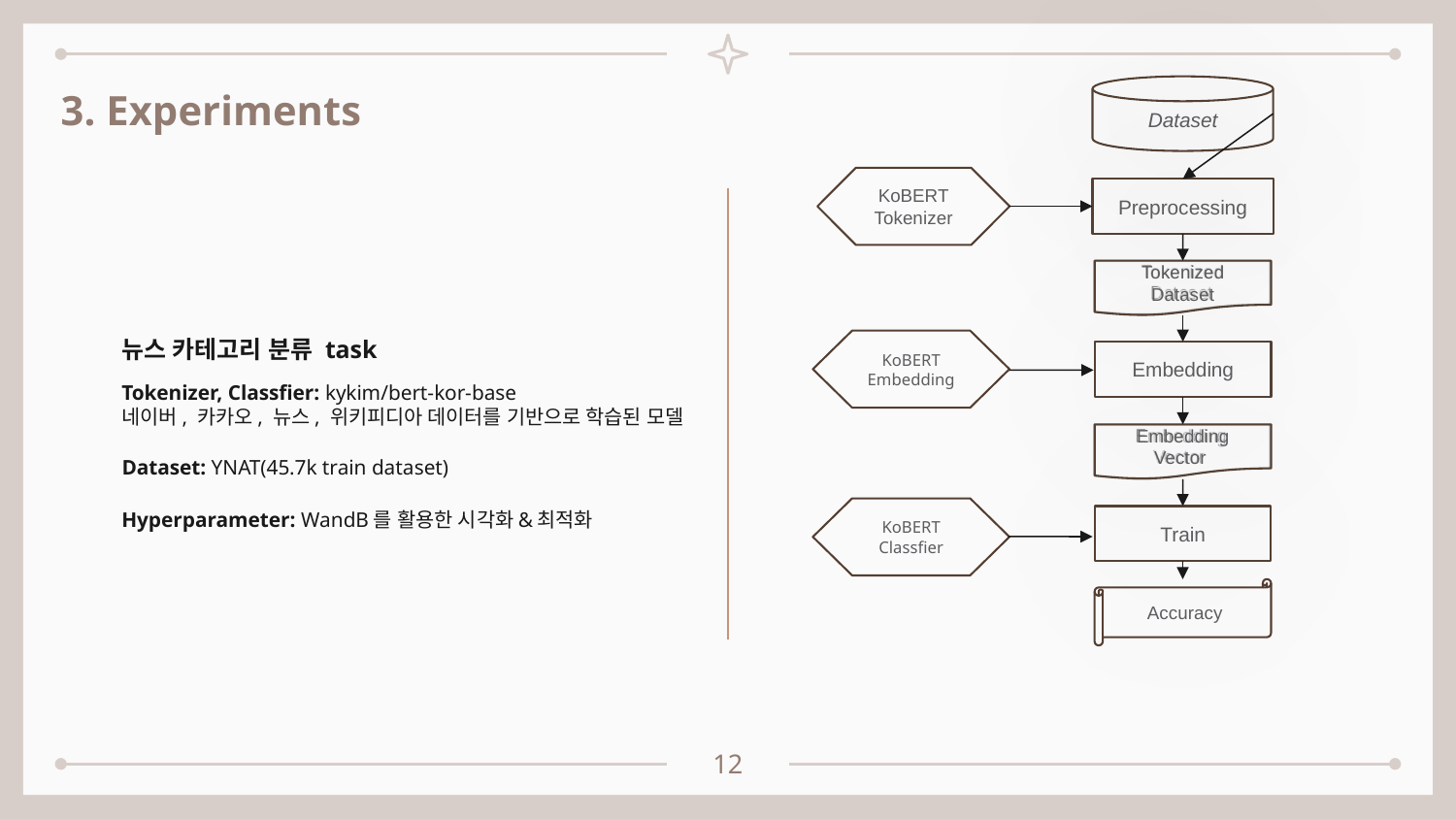

Dataset
3. Experiments
KoBERT
Tokenizer
Preprocessing
Tokenized
Dataset
뉴스 카테고리 분류 task
KoBERT
Embedding
Embedding
Tokenizer, Classfier: kykim/bert-kor-base
네이버, 카카오, 뉴스, 위키피디아 데이터를 기반으로 학습된 모델
Embedding
Vector
Dataset: YNAT(45.7k train dataset)
Hyperparameter: WandB를 활용한 시각화&최적화
KoBERT
Classfier
Train
Accuracy
12